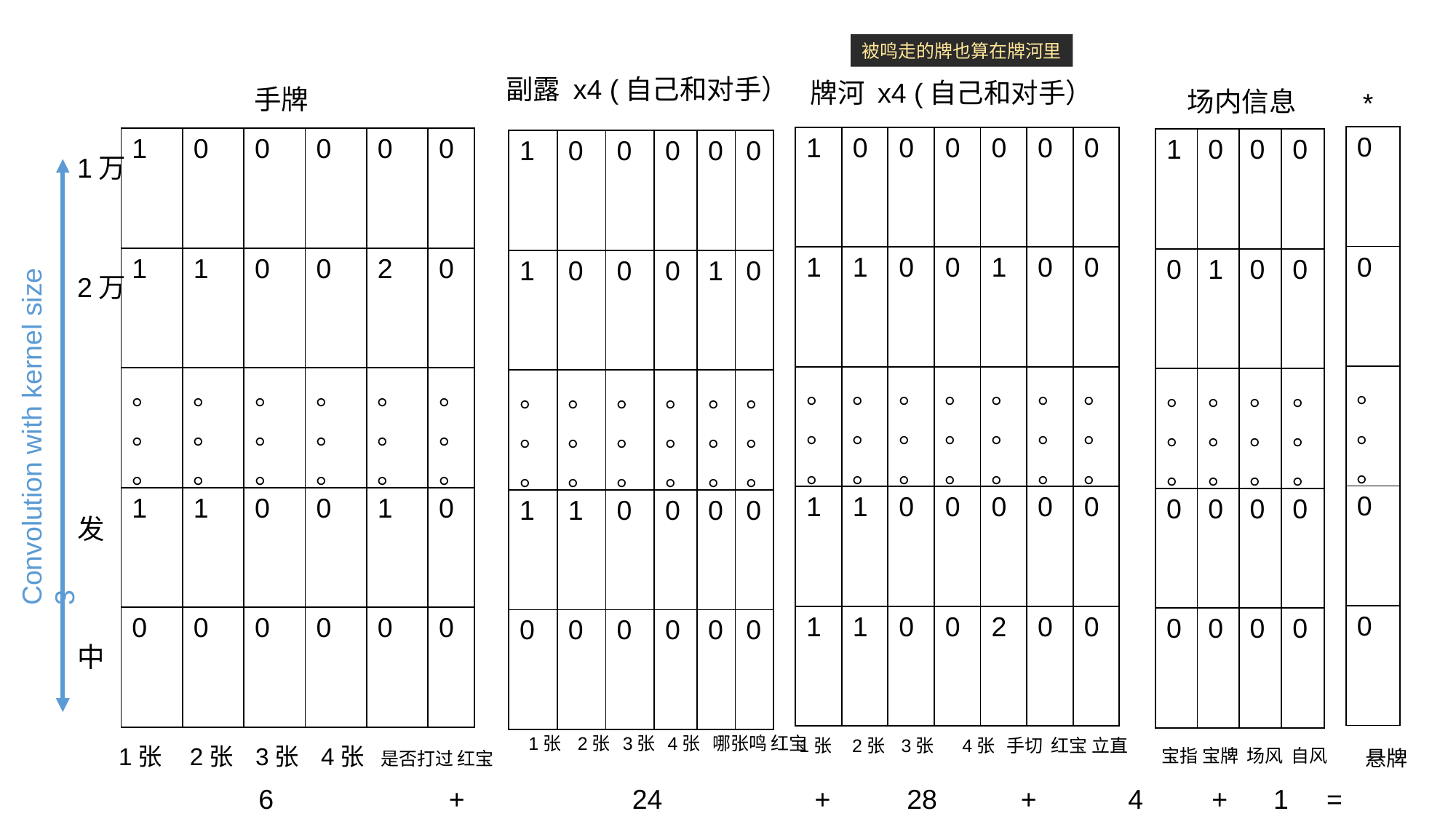

被鸣走的牌也算在牌河里
副露 x4 (自己和对手）
牌河 x4 (自己和对手）
手牌
场内信息
   *
| 0 |
| --- |
| 0 |
| 。 。 。 |
| 0 |
| 0 |
| 1 | 0 | 0 | 0 | 0 | 0 | 0 |
| --- | --- | --- | --- | --- | --- | --- |
| 1 | 1 | 0 | 0 | 1 | 0 | 0 |
| 。 。 。 | 。 。 。 | 。 。 。 | 。 。 。 | 。 。 。 | 。 。 。 | 。 。 。 |
| 1 | 1 | 0 | 0 | 0 | 0 | 0 |
| 1 | 1 | 0 | 0 | 2 | 0 | 0 |
| 1 | 0 | 0 | 0 | 0 | 0 |
| --- | --- | --- | --- | --- | --- |
| 1 | 1 | 0 | 0 | 2 | 0 |
| 。 。 。 | 。 。 。 | 。 。 。 | 。 。 。 | 。 。 。 | 。 。 。 |
| 1 | 1 | 0 | 0 | 1 | 0 |
| 0 | 0 | 0 | 0 | 0 | 0 |
| 1 | 0 | 0 | 0 |
| --- | --- | --- | --- |
| 0 | 1 | 0 | 0 |
| 。 。 。 | 。 。 。 | 。 。 。 | 。 。 。 |
| 0 | 0 | 0 | 0 |
| 0 | 0 | 0 | 0 |
| 1 | 0 | 0 | 0 | 0 | 0 |
| --- | --- | --- | --- | --- | --- |
| 1 | 0 | 0 | 0 | 1 | 0 |
| 。 。 。 | 。 。 。 | 。 。 。 | 。 。 。 | 。 。 。 | 。 。 。 |
| 1 | 1 | 0 | 0 | 0 | 0 |
| 0 | 0 | 0 | 0 | 0 | 0 |
1万
Convolution with kernel size 3
2万
发
中
1张   2张  3张  4张   哪张鸣 红宝
1张    2张   3张      4张   手切  红宝 立直
1张    2张   3张   4张   是否打过 红宝
宝指 宝牌  场风  自风
悬牌
     6                       +                      24                    +          28           +            4         +      1     =   63